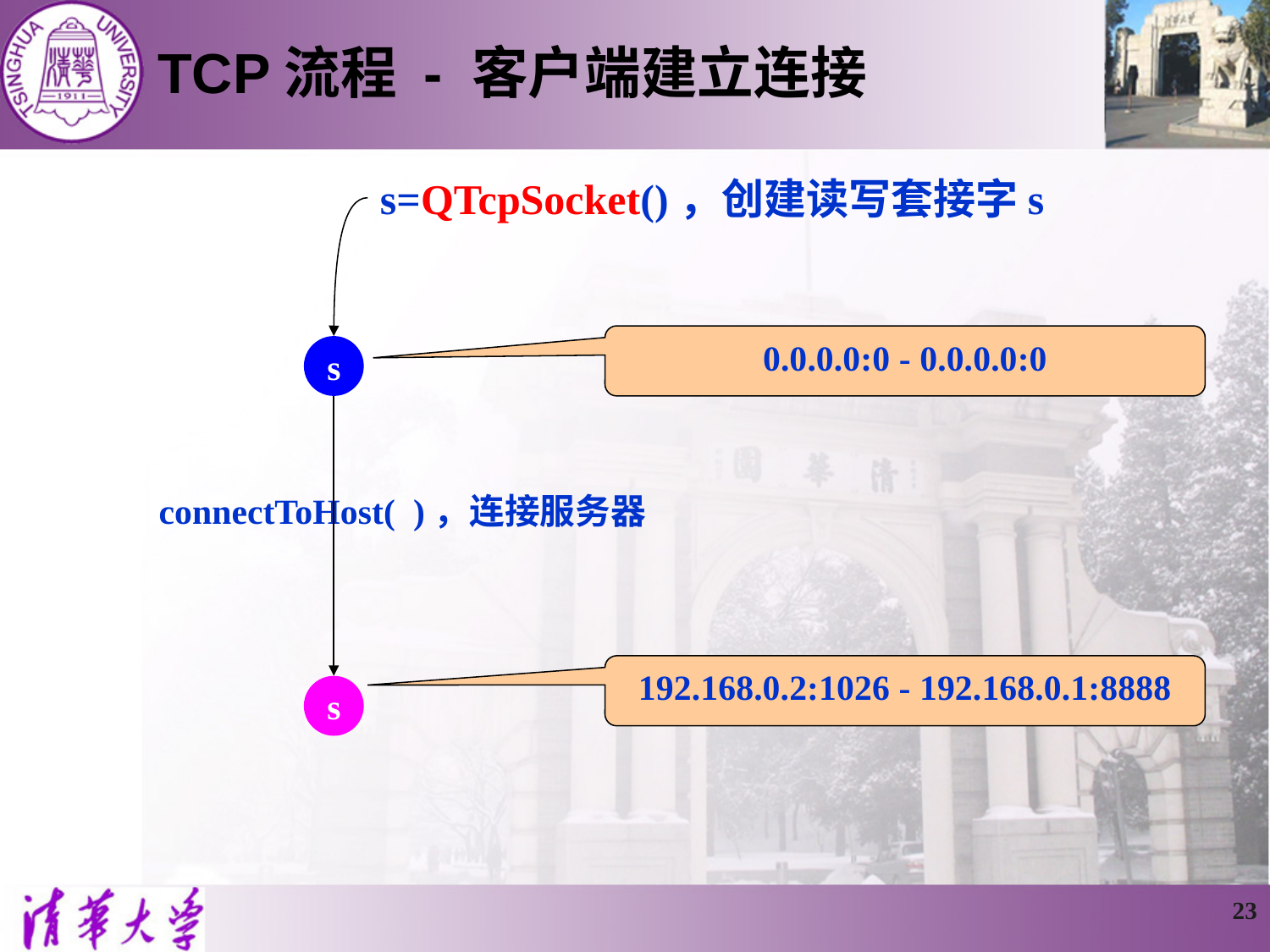

# TCP流程 - 客户端建立连接
s=QTcpSocket()，创建读写套接字s
0.0.0.0:0 - 0.0.0.0:0
s
connectToHost(  )，连接服务器
192.168.0.2:1026 - 192.168.0.1:8888
s
23